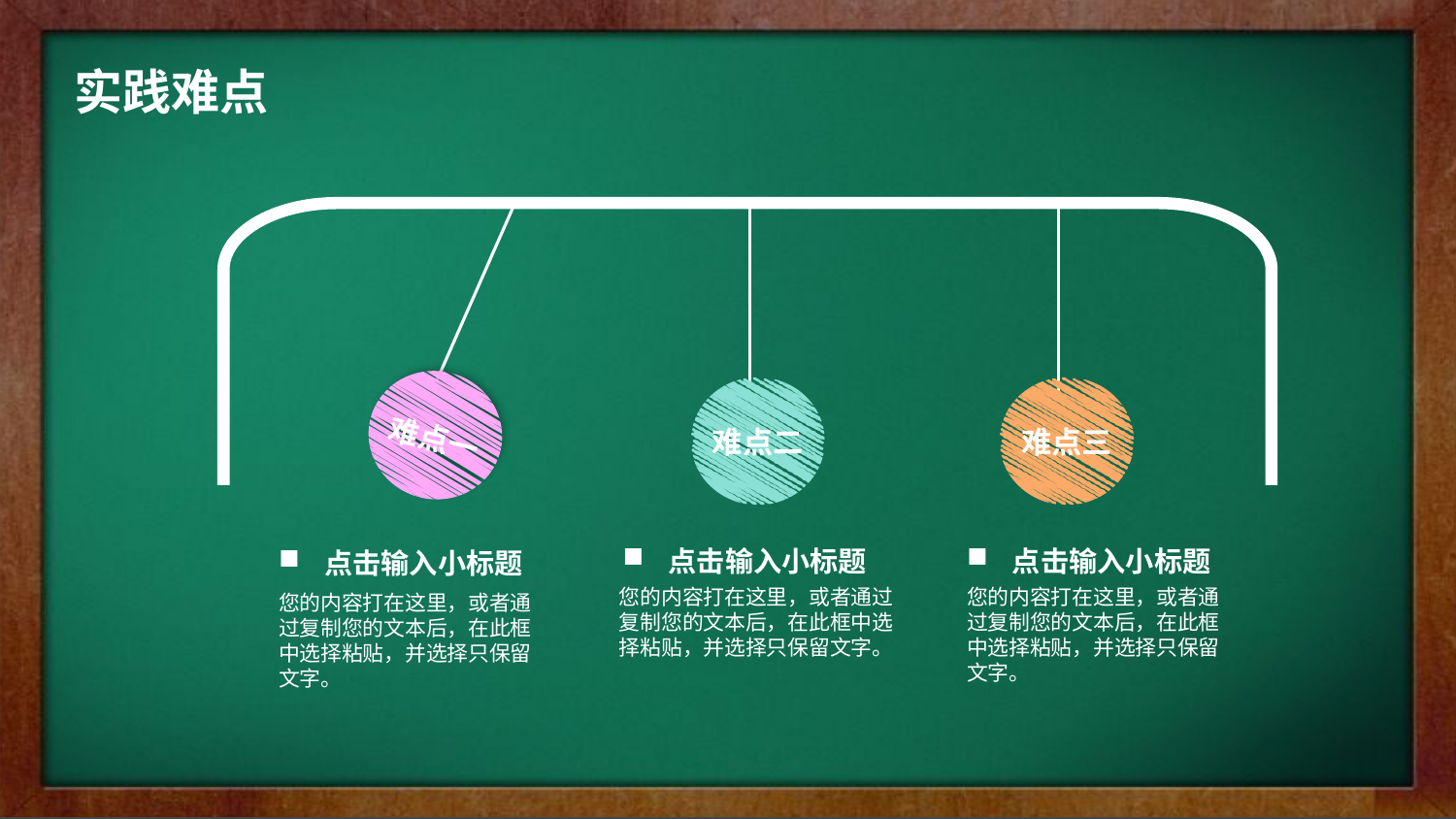

实践难点

难点一
难点二
难点三
点击输入小标题
点击输入小标题
点击输入小标题
您的内容打在这里，或者通过复制您的文本后，在此框中选择粘贴，并选择只保留文字。

您的内容打在这里，或者通过复制您的文本后，在此框中选择粘贴，并选择只保留文字。

您的内容打在这里，或者通过复制您的文本后，在此框中选择粘贴，并选择只保留文字。